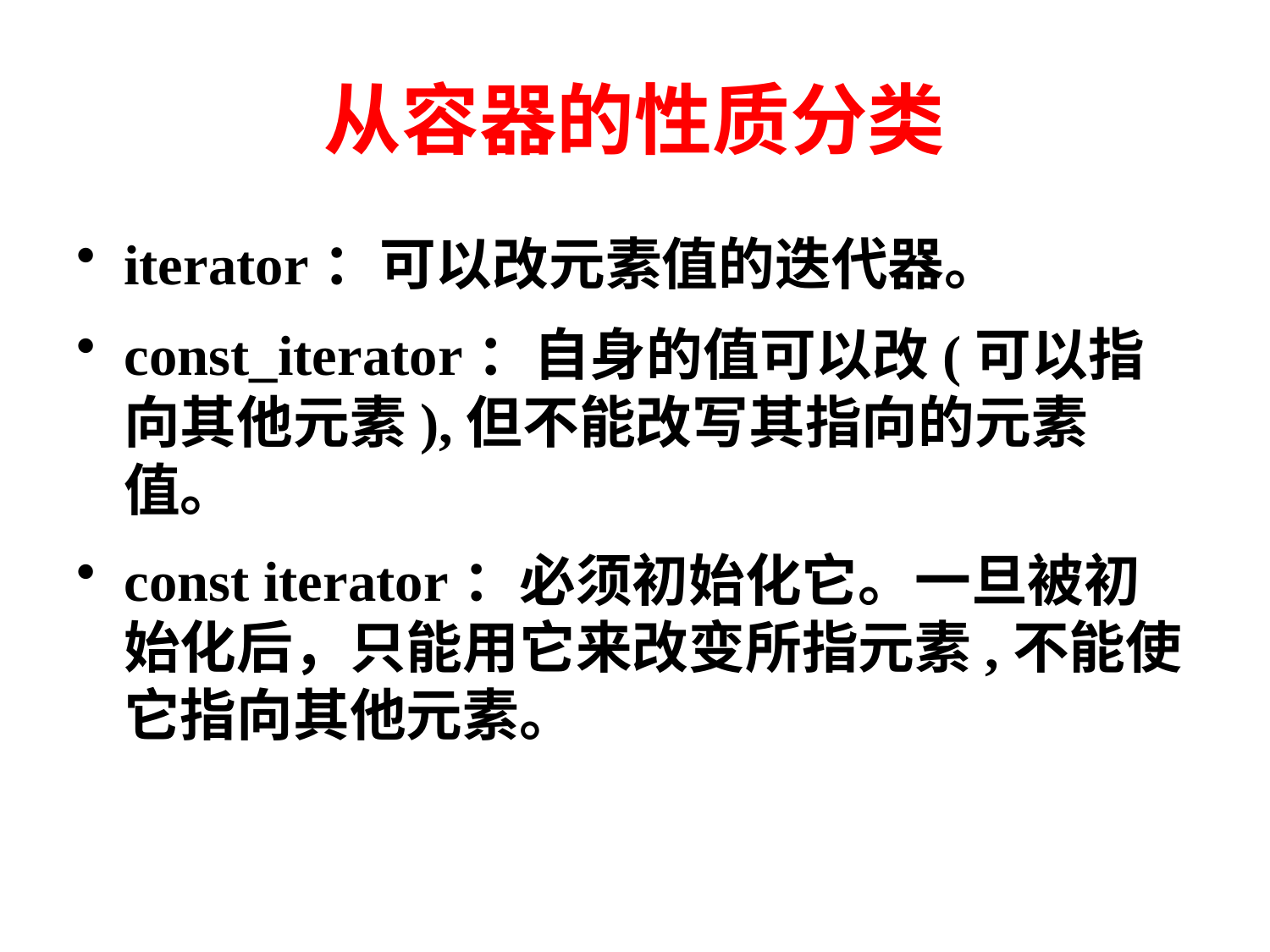

# 从容器的性质分类
iterator：可以改元素值的迭代器。
const_iterator：自身的值可以改(可以指向其他元素),但不能改写其指向的元素值。
const iterator：必须初始化它。一旦被初始化后，只能用它来改变所指元素,不能使它指向其他元素。